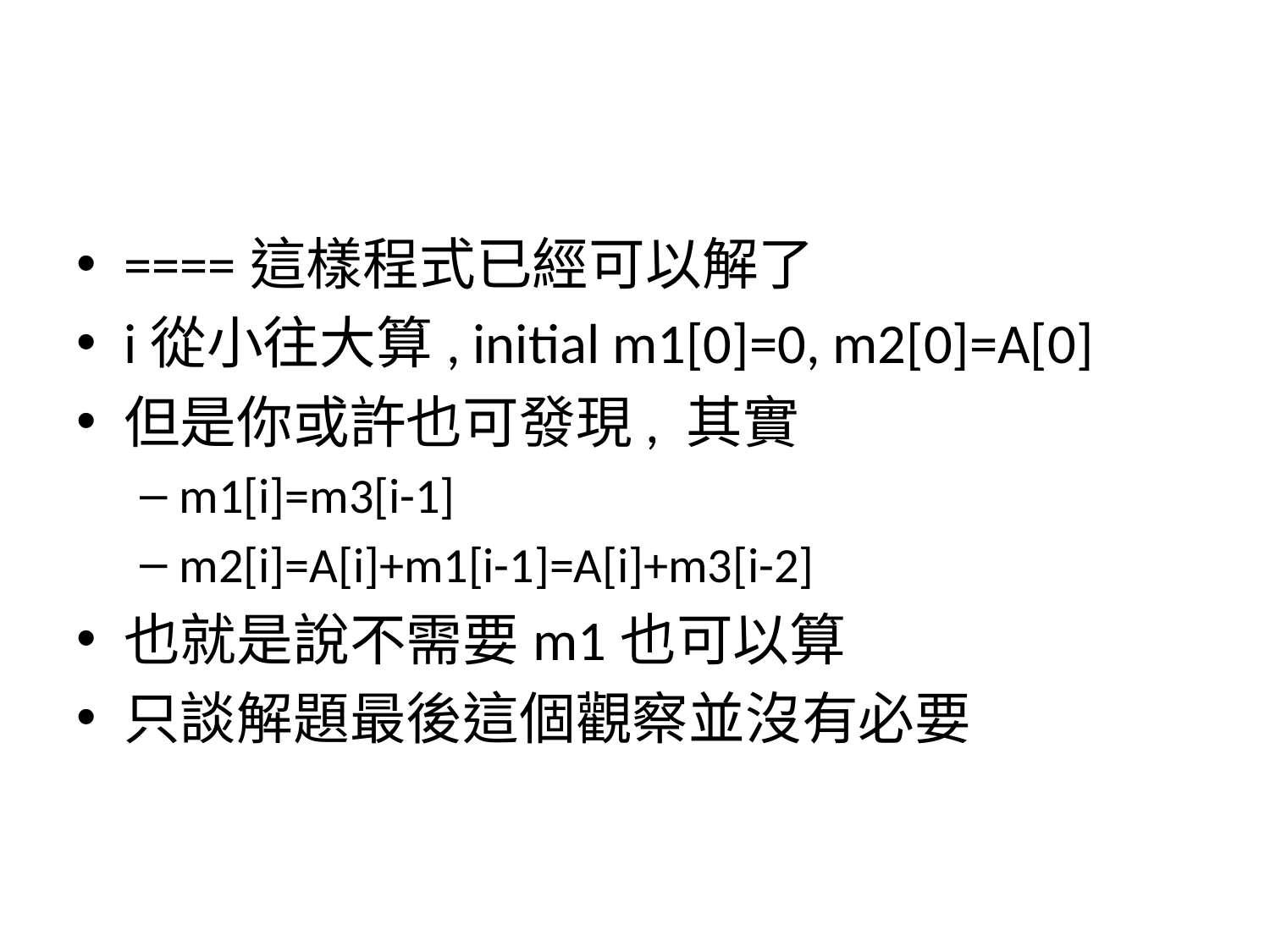

#
====這樣程式已經可以解了
i從小往大算, initial m1[0]=0, m2[0]=A[0]
但是你或許也可發現, 其實
m1[i]=m3[i-1]
m2[i]=A[i]+m1[i-1]=A[i]+m3[i-2]
也就是說不需要m1也可以算
只談解題最後這個觀察並沒有必要